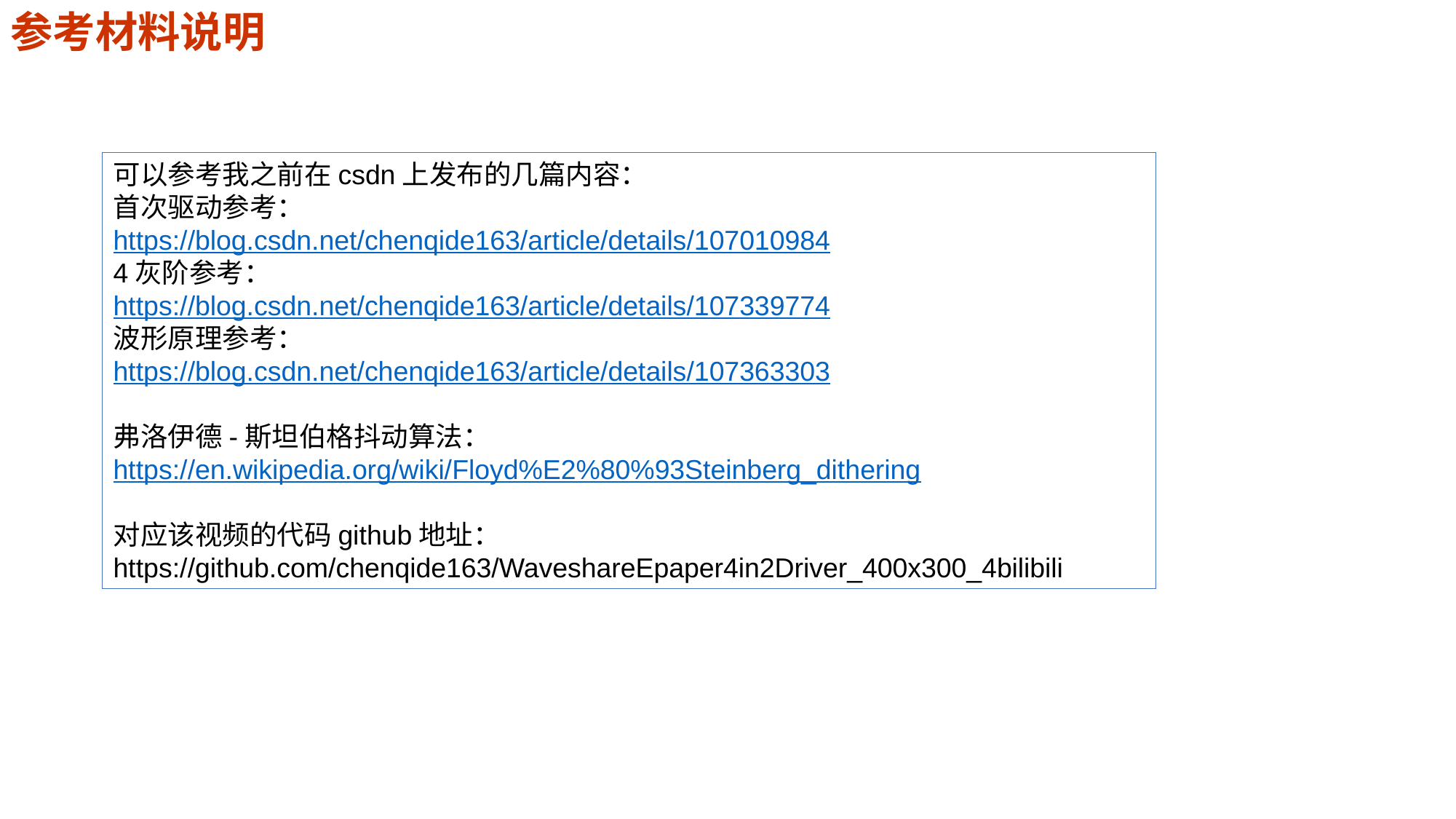

参考材料说明
可以参考我之前在csdn上发布的几篇内容：
首次驱动参考：
https://blog.csdn.net/chenqide163/article/details/107010984
4灰阶参考：
https://blog.csdn.net/chenqide163/article/details/107339774
波形原理参考：
https://blog.csdn.net/chenqide163/article/details/107363303

弗洛伊德-斯坦伯格抖动算法：
https://en.wikipedia.org/wiki/Floyd%E2%80%93Steinberg_dithering

对应该视频的代码github地址：
https://github.com/chenqide163/WaveshareEpaper4in2Driver_400x300_4bilibili